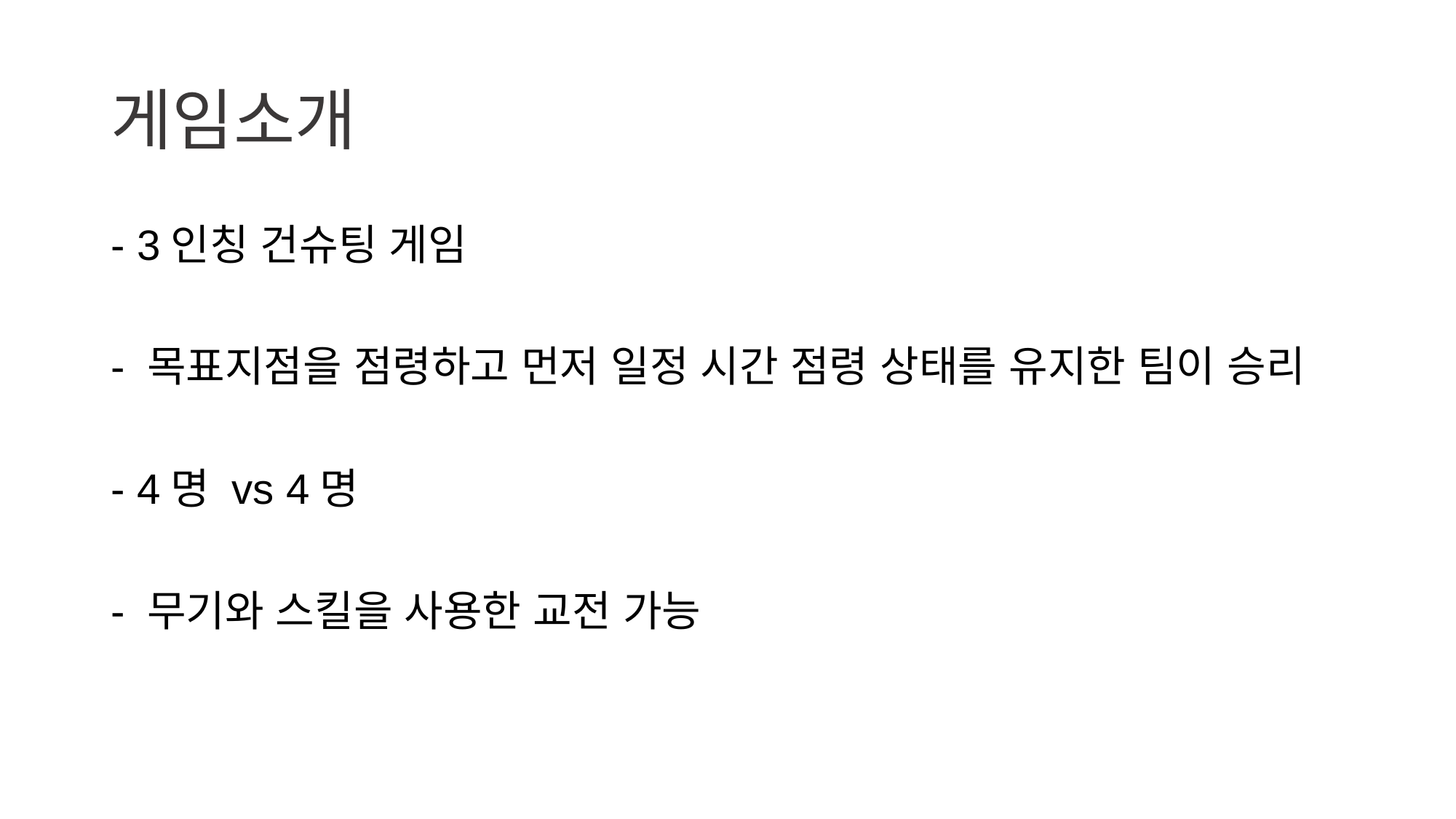

# 게임소개
- 3인칭 건슈팅 게임

- 목표지점을 점령하고 먼저 일정 시간 점령 상태를 유지한 팀이 승리

- 4명 vs 4명

- 무기와 스킬을 사용한 교전 가능